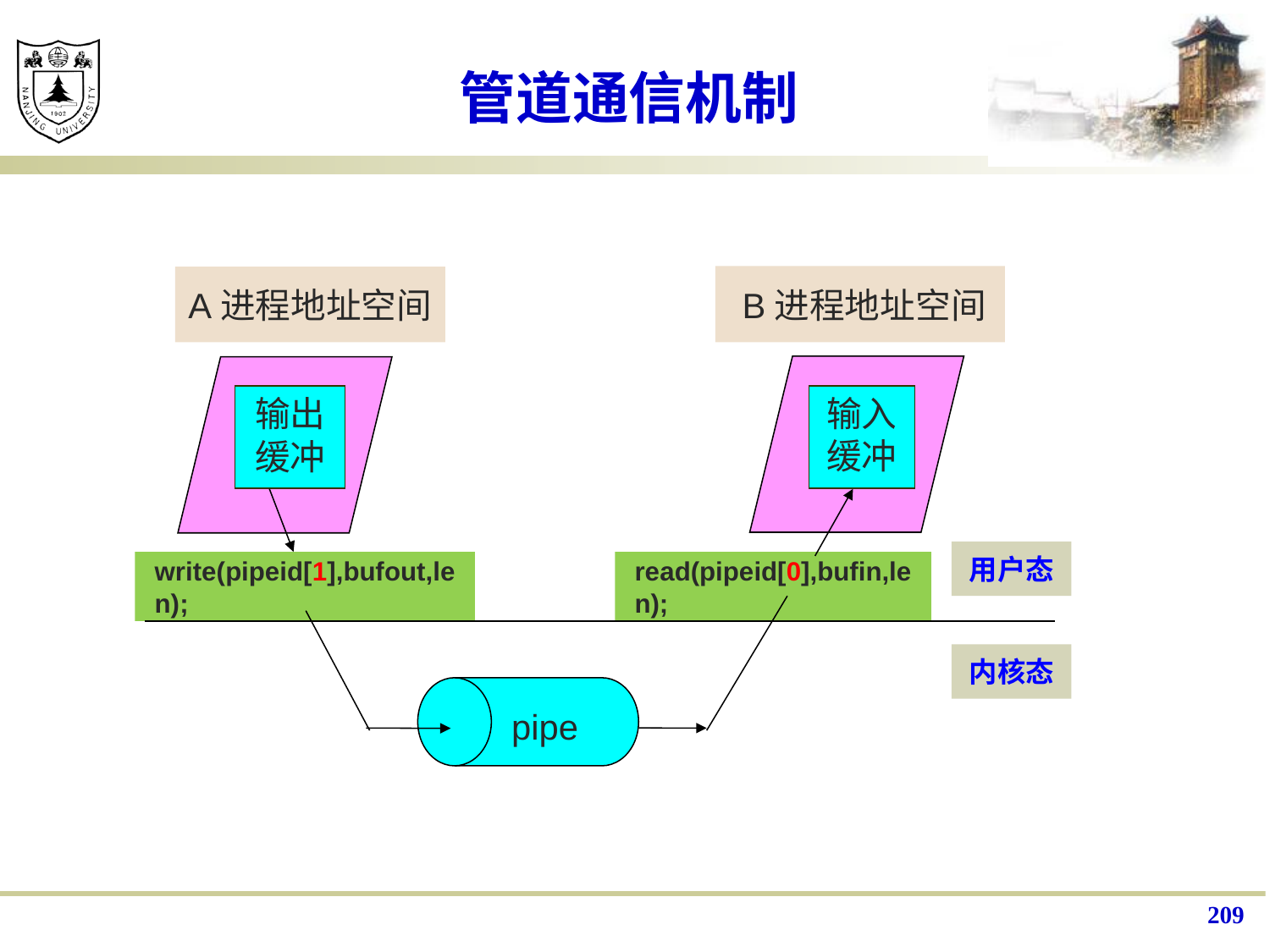

# 管道通信机制
B进程地址空间

输入缓冲
A进程地址空间

输出缓冲

pipe
read(pipeid[0],bufin,len);
write(pipeid[1],bufout,len);
用户态
内核态
209